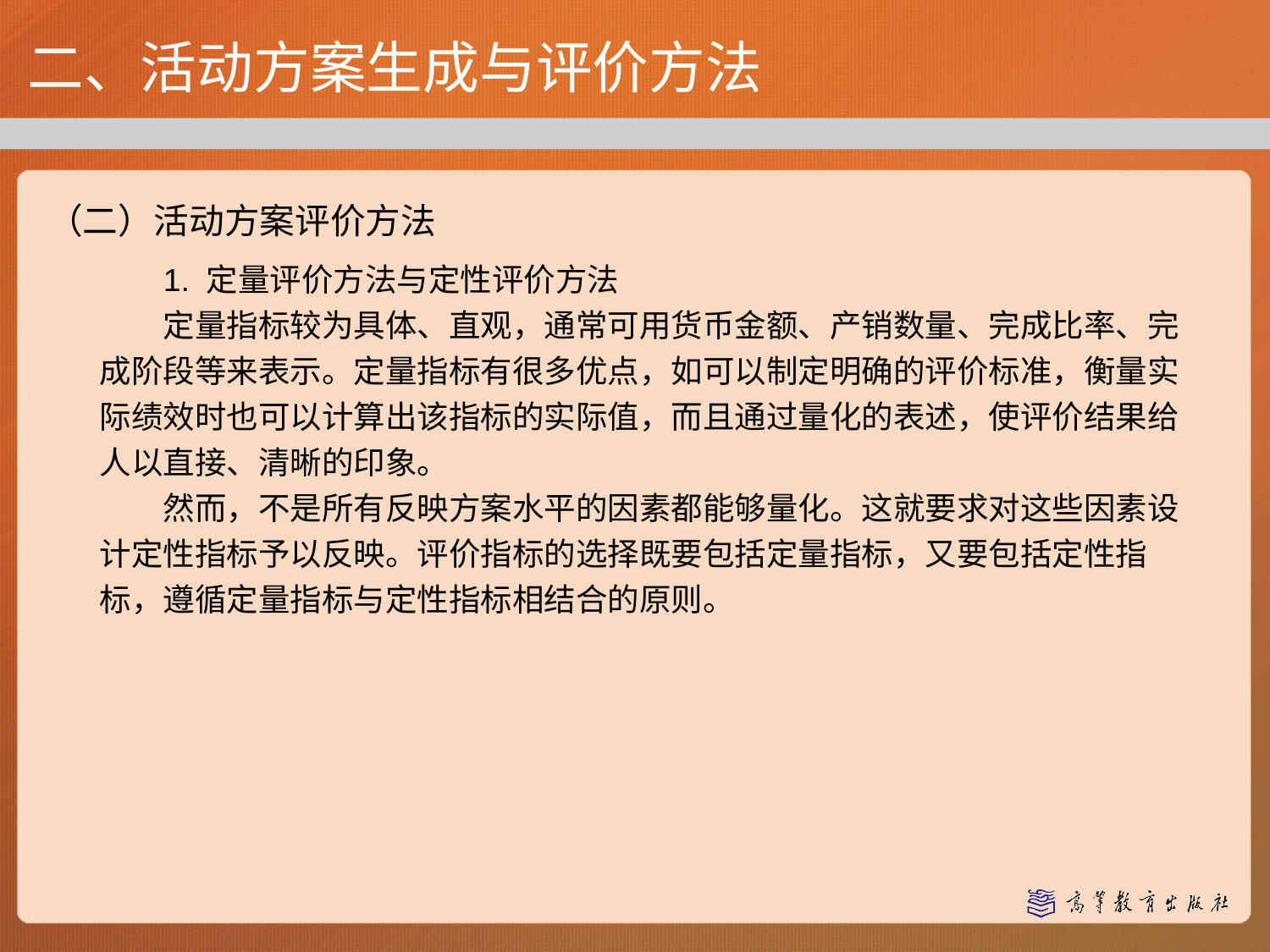

二、活动方案生成与评价方法
（二）活动方案评价方法
1. 定量评价方法与定性评价方法
定量指标较为具体、直观，通常可用货币金额、产销数量、完成比率、完成阶段等来表示。定量指标有很多优点，如可以制定明确的评价标准，衡量实际绩效时也可以计算出该指标的实际值，而且通过量化的表述，使评价结果给人以直接、清晰的印象。
然而，不是所有反映方案水平的因素都能够量化。这就要求对这些因素设计定性指标予以反映。评价指标的选择既要包括定量指标，又要包括定性指标，遵循定量指标与定性指标相结合的原则。